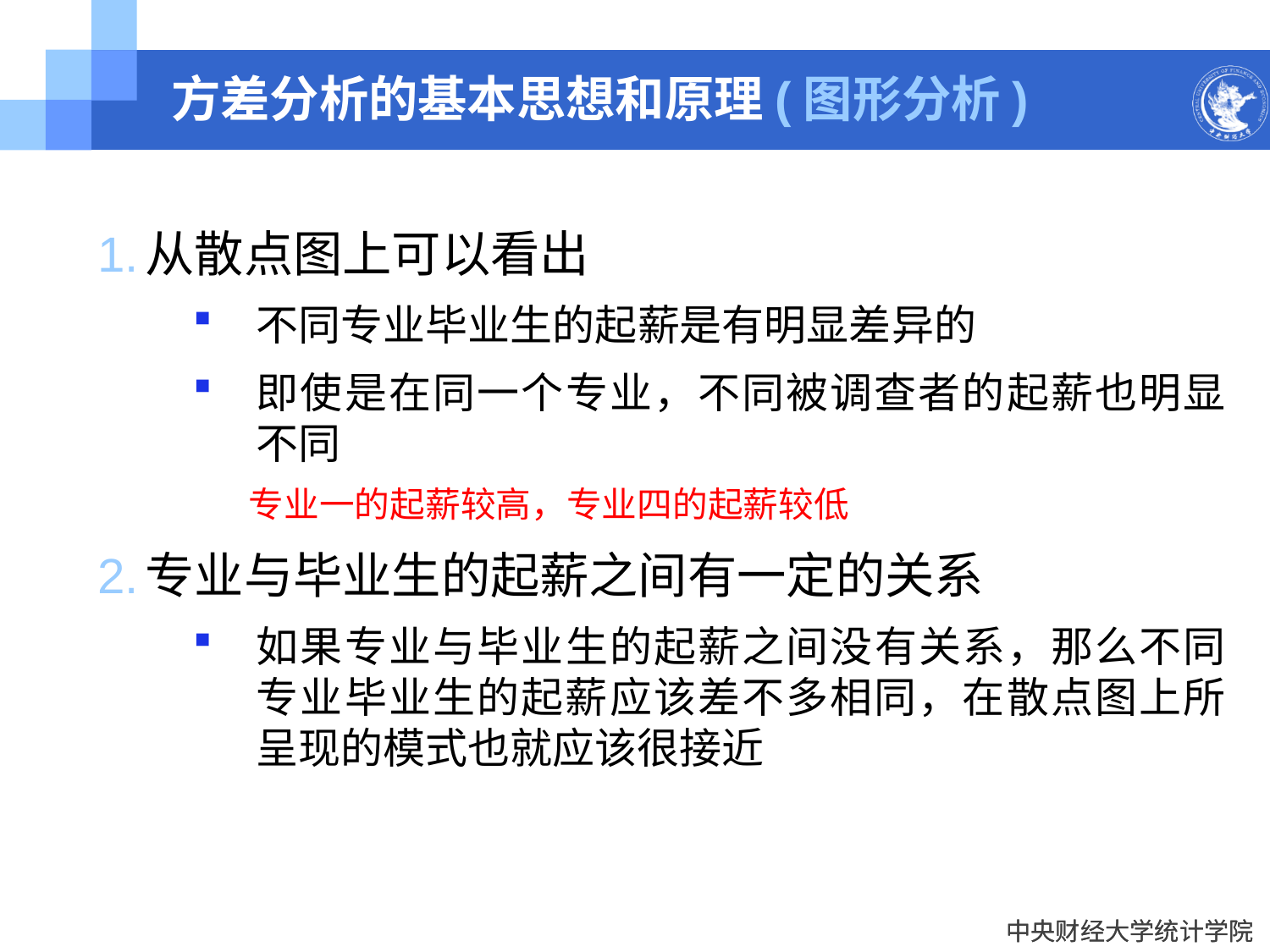

# 方差分析的基本思想和原理(图形分析)
从散点图上可以看出
不同专业毕业生的起薪是有明显差异的
即使是在同一个专业，不同被调查者的起薪也明显不同
专业一的起薪较高，专业四的起薪较低
专业与毕业生的起薪之间有一定的关系
如果专业与毕业生的起薪之间没有关系，那么不同专业毕业生的起薪应该差不多相同，在散点图上所呈现的模式也就应该很接近